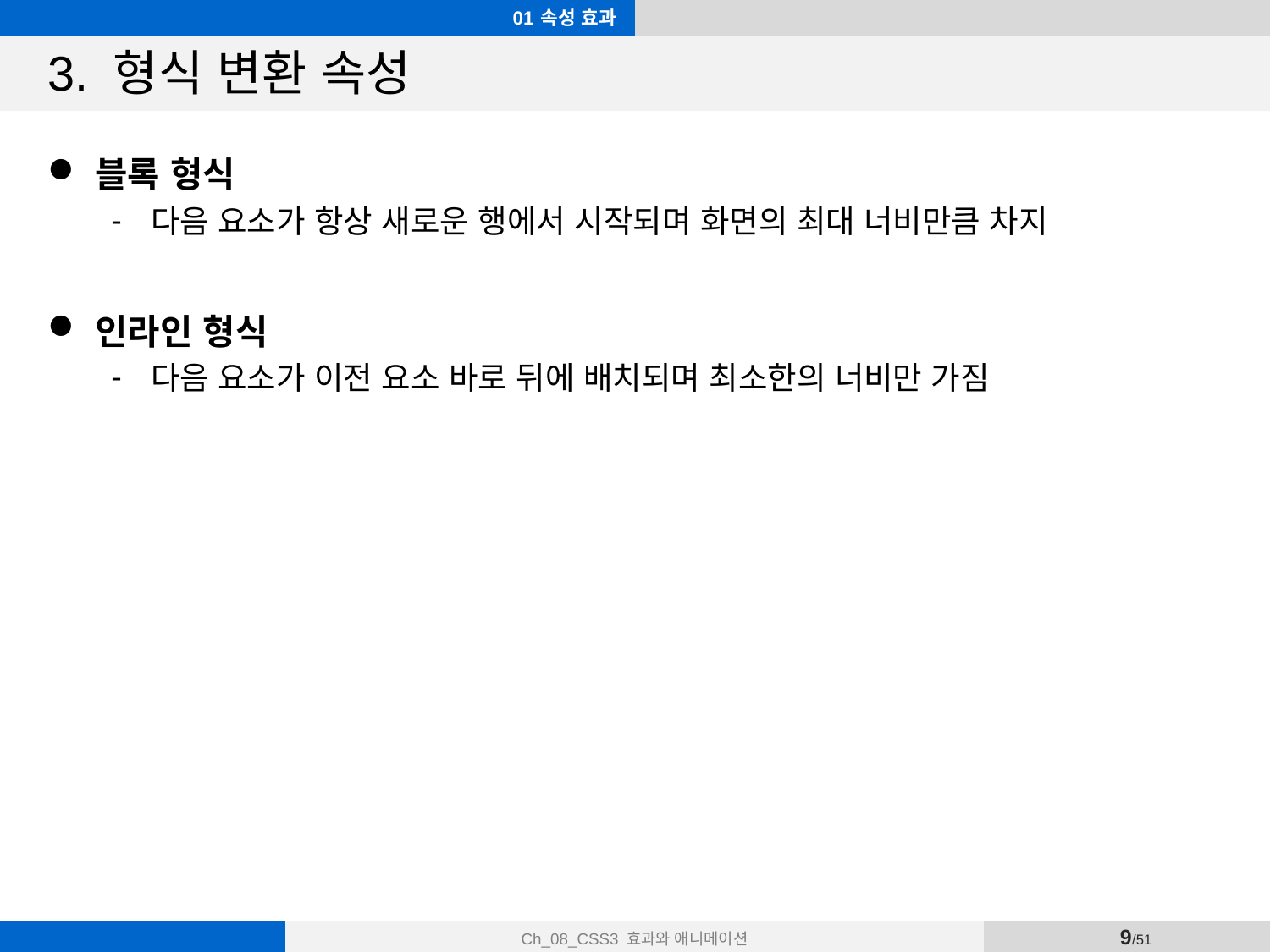

01 속성 효과
# 3. 형식 변환 속성
블록 형식
다음 요소가 항상 새로운 행에서 시작되며 화면의 최대 너비만큼 차지

인라인 형식
다음 요소가 이전 요소 바로 뒤에 배치되며 최소한의 너비만 가짐